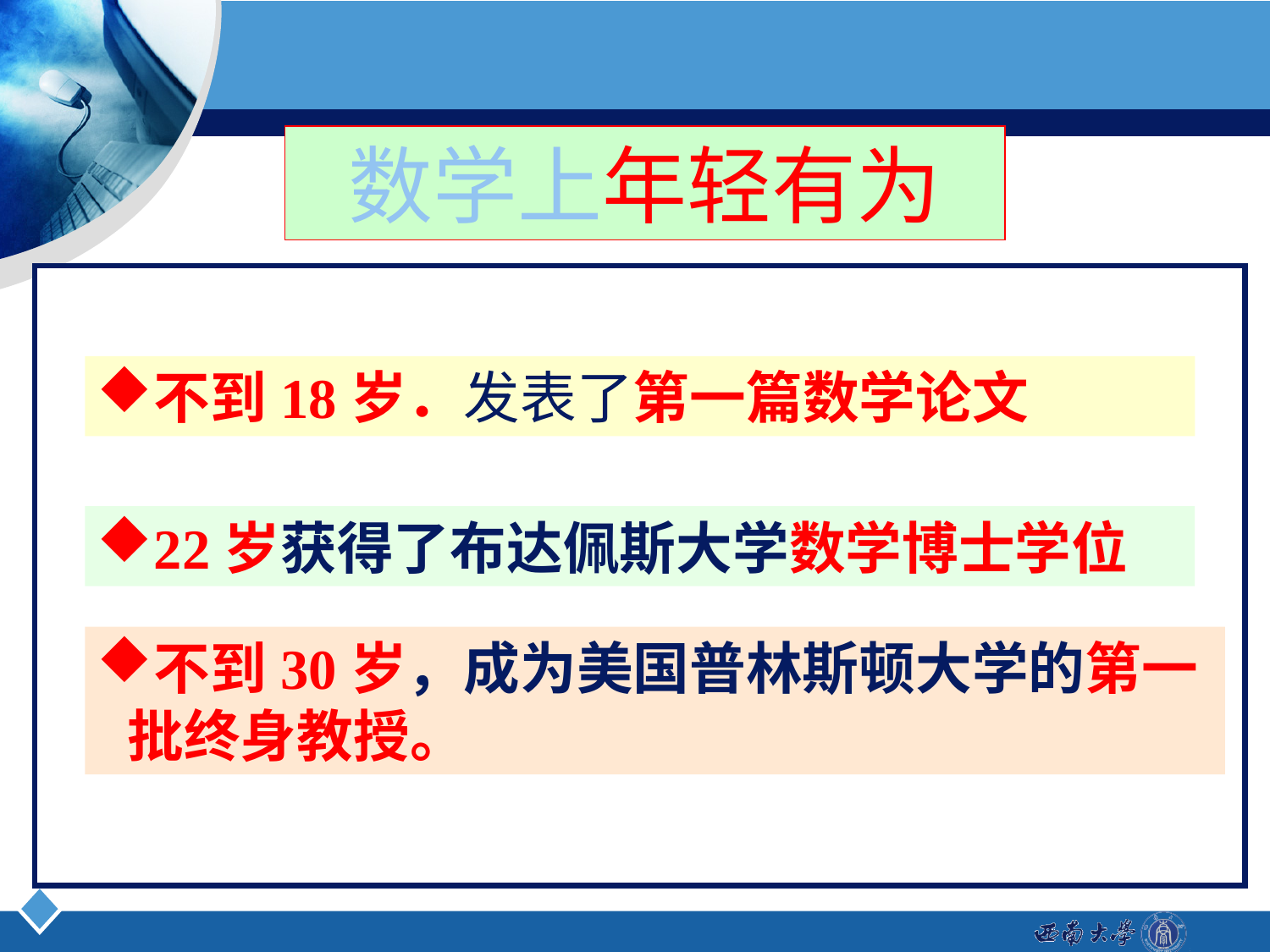

数学上年轻有为

不到18岁．发表了第一篇数学论文
22岁获得了布达佩斯大学数学博士学位
不到30岁，成为美国普林斯顿大学的第一批终身教授。